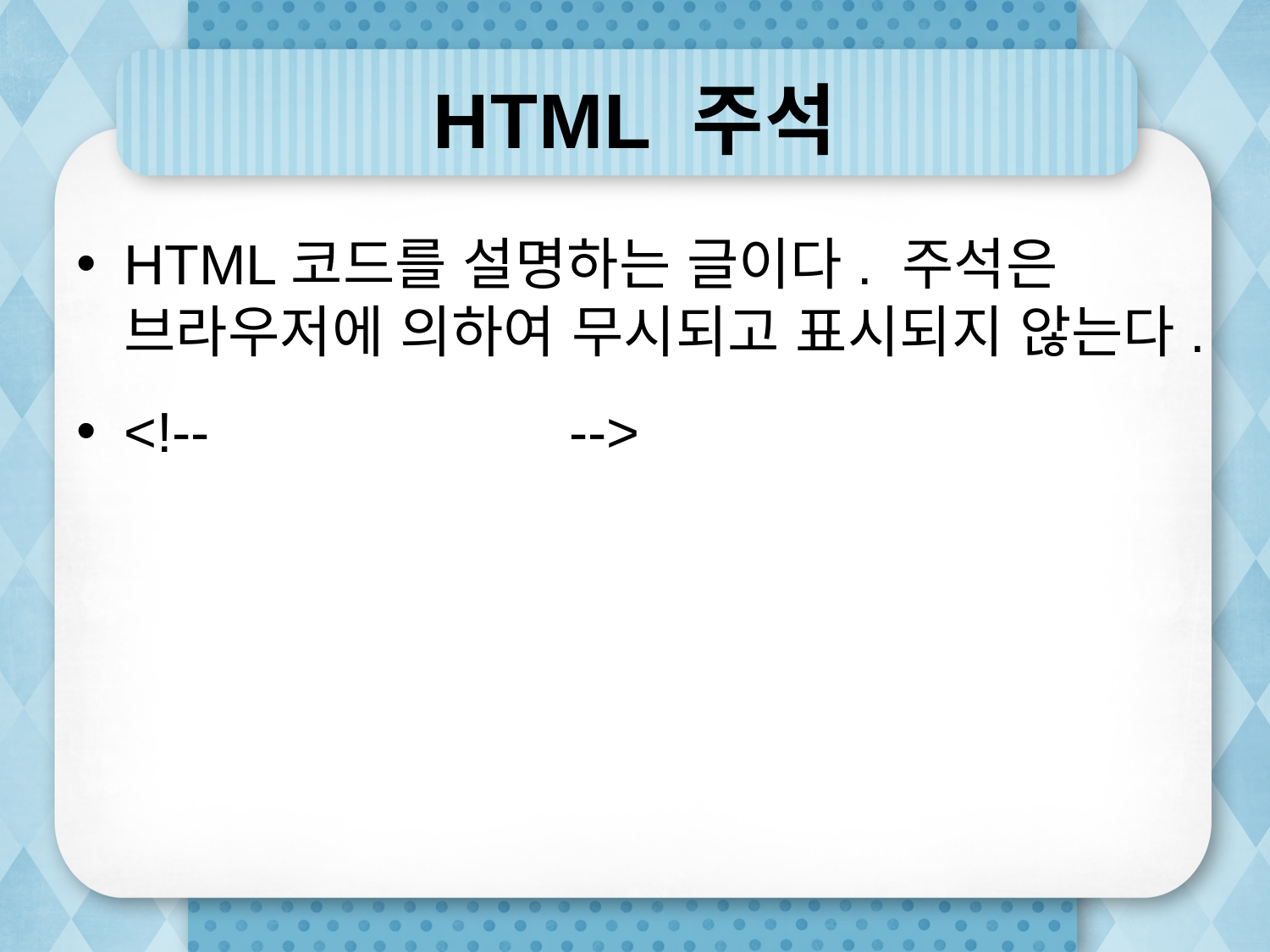

# HTML 주석
HTML코드를 설명하는 글이다. 주석은 브라우저에 의하여 무시되고 표시되지 않는다.
<!--                       -->